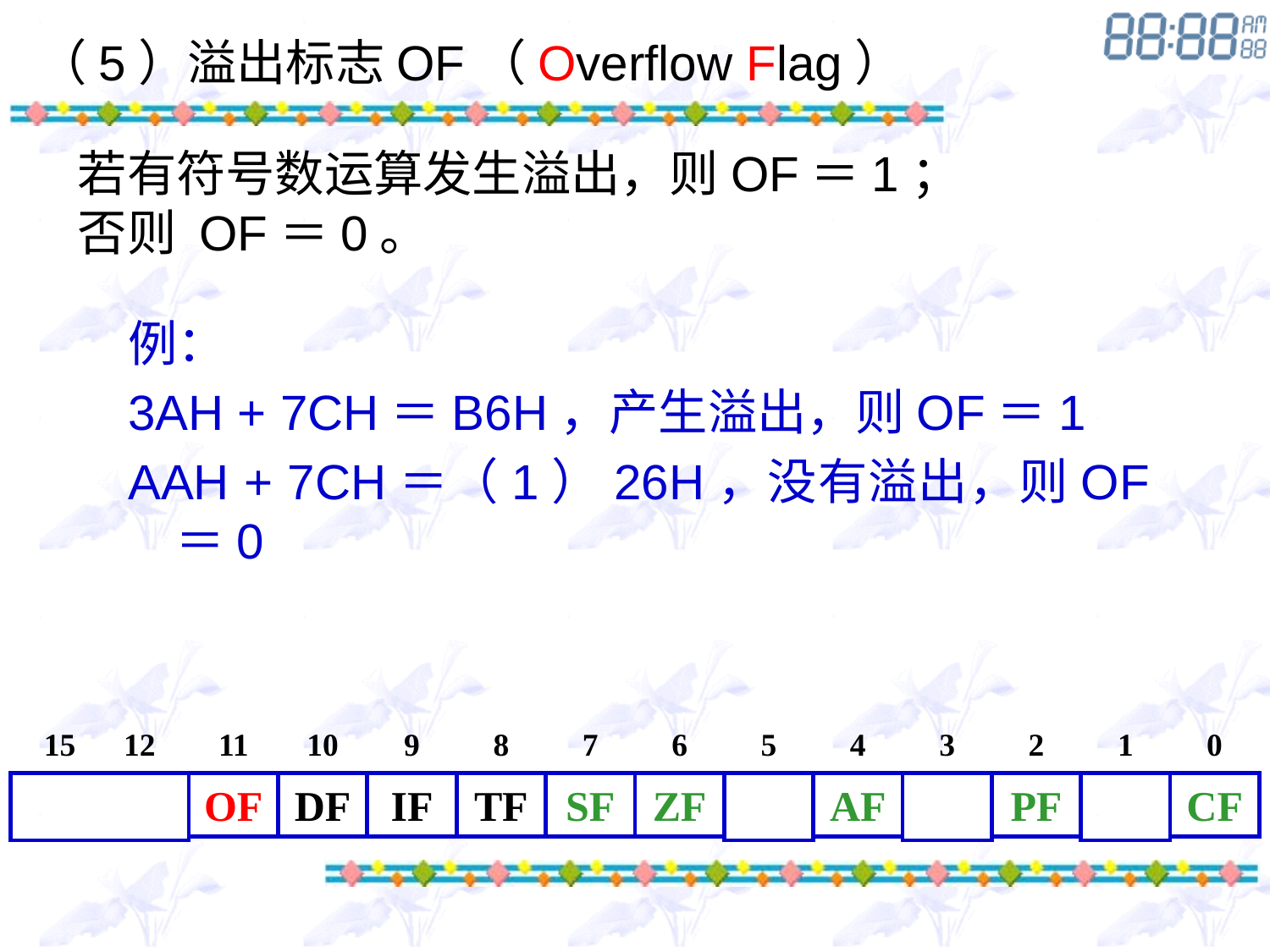

（5）溢出标志OF（Overflow Flag）
若有符号数运算发生溢出，则OF＝1；
否则 OF＝0。
例：
3AH + 7CH＝B6H，产生溢出，则OF＝1
AAH + 7CH＝（1）26H，没有溢出，则OF＝0
15      12
11
10
9
8
7
6
5
4
3
2
1
0

OF
DF
IF
TF
SF
ZF

AF

PF

CF